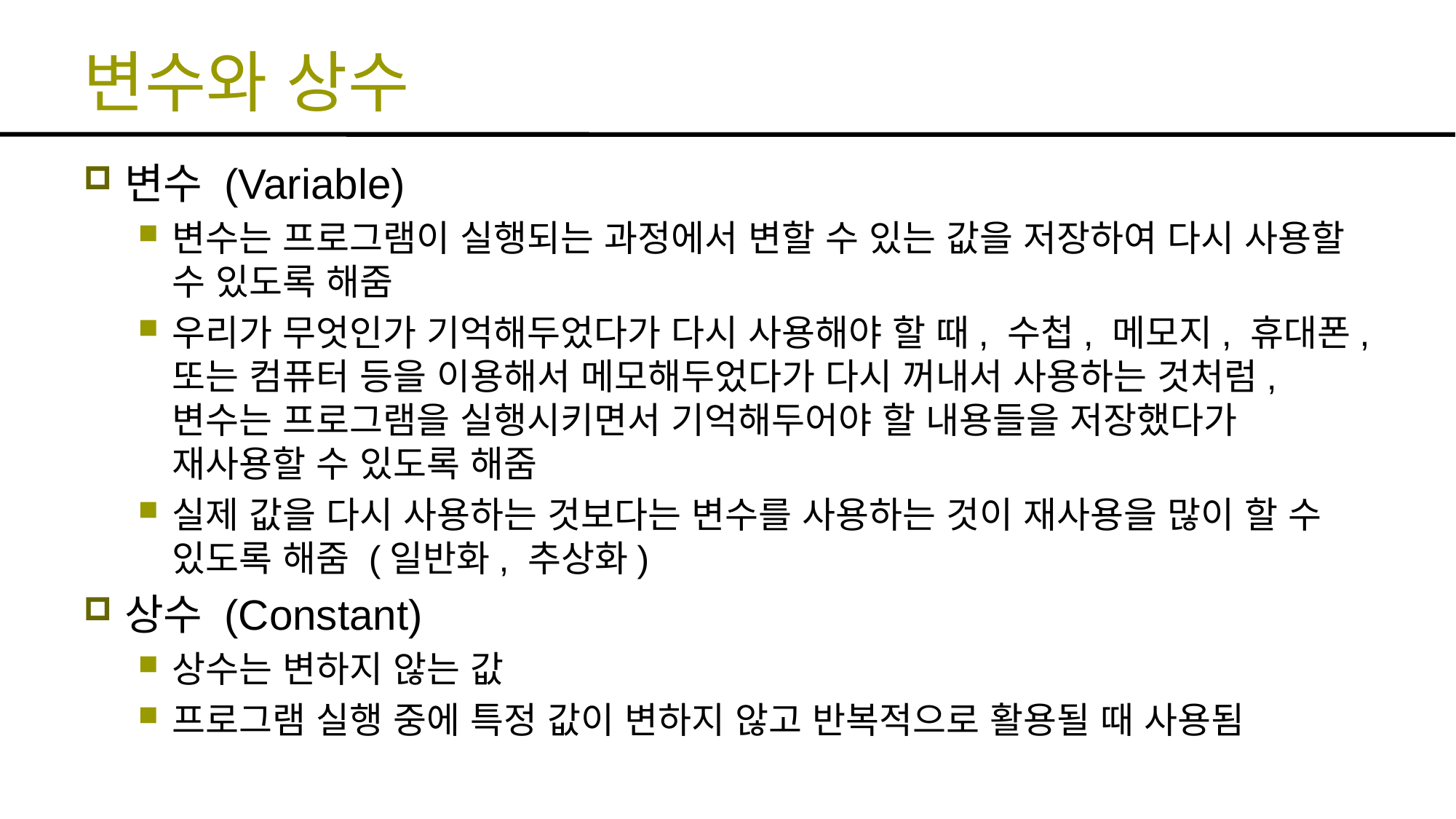

# 변수와 상수
변수 (Variable)
변수는 프로그램이 실행되는 과정에서 변할 수 있는 값을 저장하여 다시 사용할 수 있도록 해줌
우리가 무엇인가 기억해두었다가 다시 사용해야 할 때, 수첩, 메모지, 휴대폰, 또는 컴퓨터 등을 이용해서 메모해두었다가 다시 꺼내서 사용하는 것처럼, 변수는 프로그램을 실행시키면서 기억해두어야 할 내용들을 저장했다가 재사용할 수 있도록 해줌
실제 값을 다시 사용하는 것보다는 변수를 사용하는 것이 재사용을 많이 할 수 있도록 해줌 (일반화, 추상화)
상수 (Constant)
상수는 변하지 않는 값
프로그램 실행 중에 특정 값이 변하지 않고 반복적으로 활용될 때 사용됨